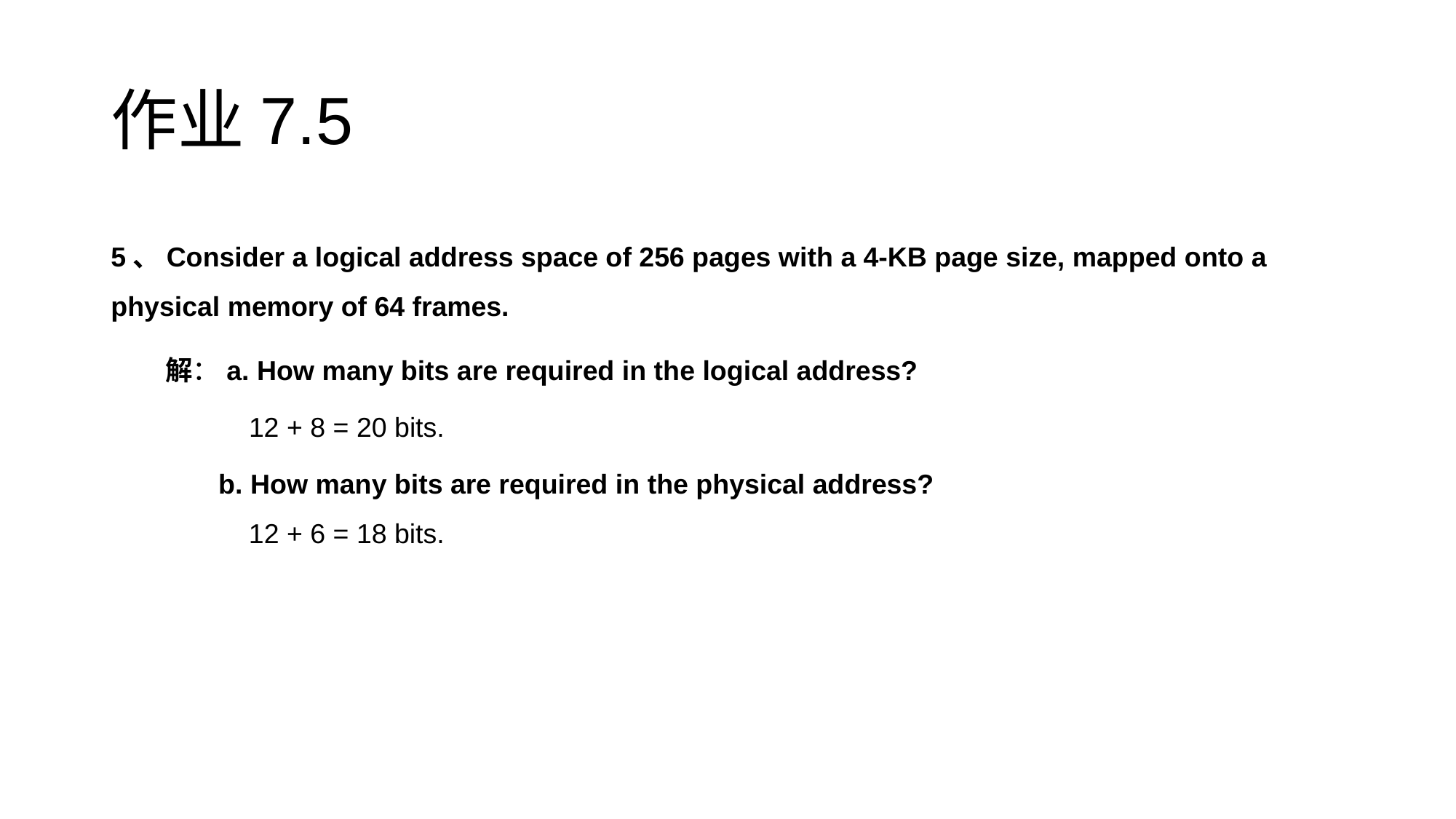

# 作业7.5
5、Consider a logical address space of 256 pages with a 4-KB page size, mapped onto a physical memory of 64 frames.
解：a. How many bits are required in the logical address?
    12 + 8 = 20 bits.
b. How many bits are required in the physical address?
    12 + 6 = 18 bits.